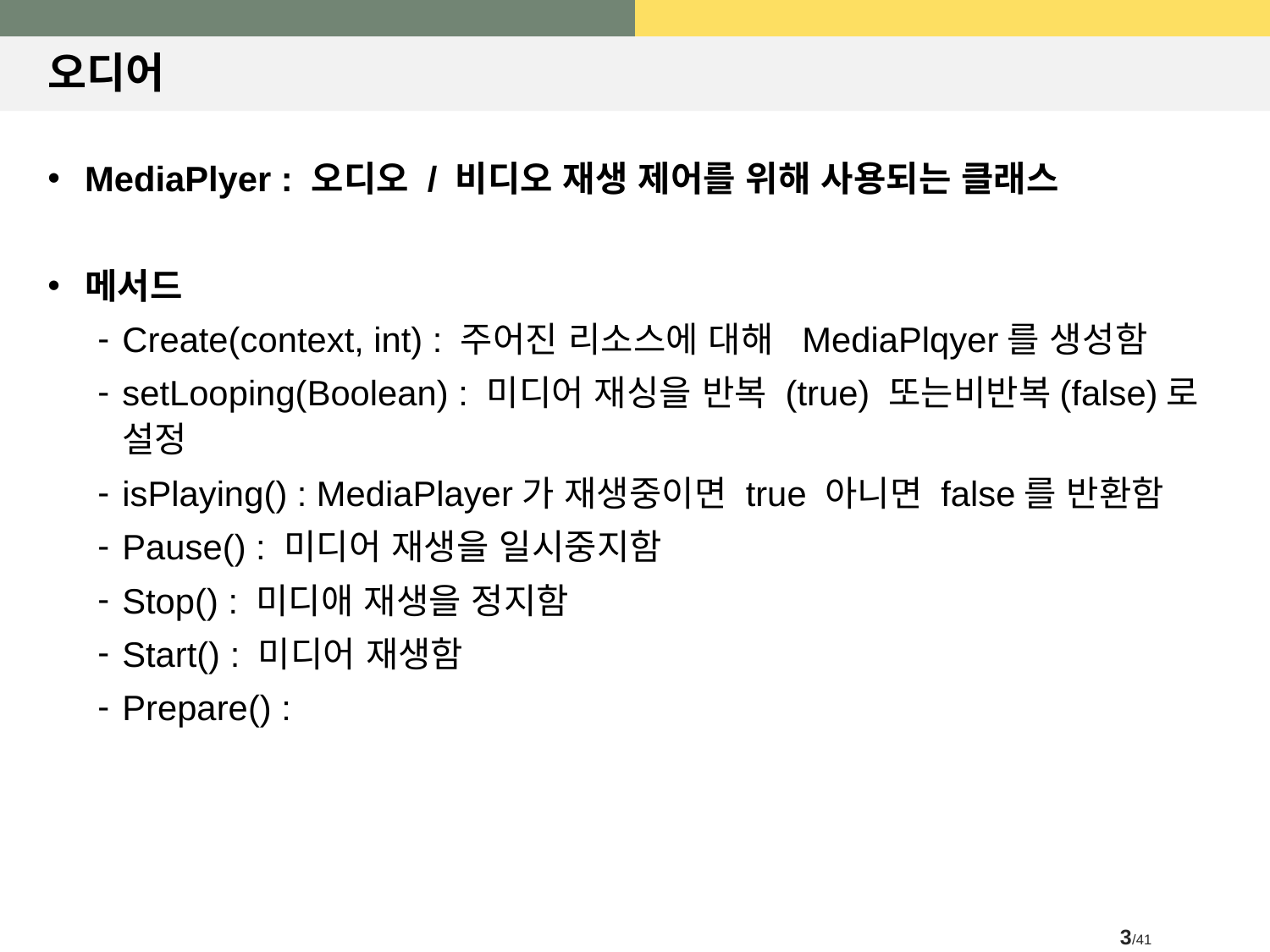

# 오디어
MediaPlyer : 오디오 / 비디오 재생 제어를 위해 사용되는 클래스

메서드
Create(context, int) : 주어진 리소스에 대해  MediaPlqyer를 생성함
setLooping(Boolean) : 미디어 재싱을 반복 (true) 또는비반복(false)로 설정
isPlaying() : MediaPlayer가 재생중이면 true 아니면 false를 반환함
Pause() : 미디어 재생을 일시중지함
Stop() : 미디애 재생을 정지함
Start() : 미디어 재생함
Prepare() :